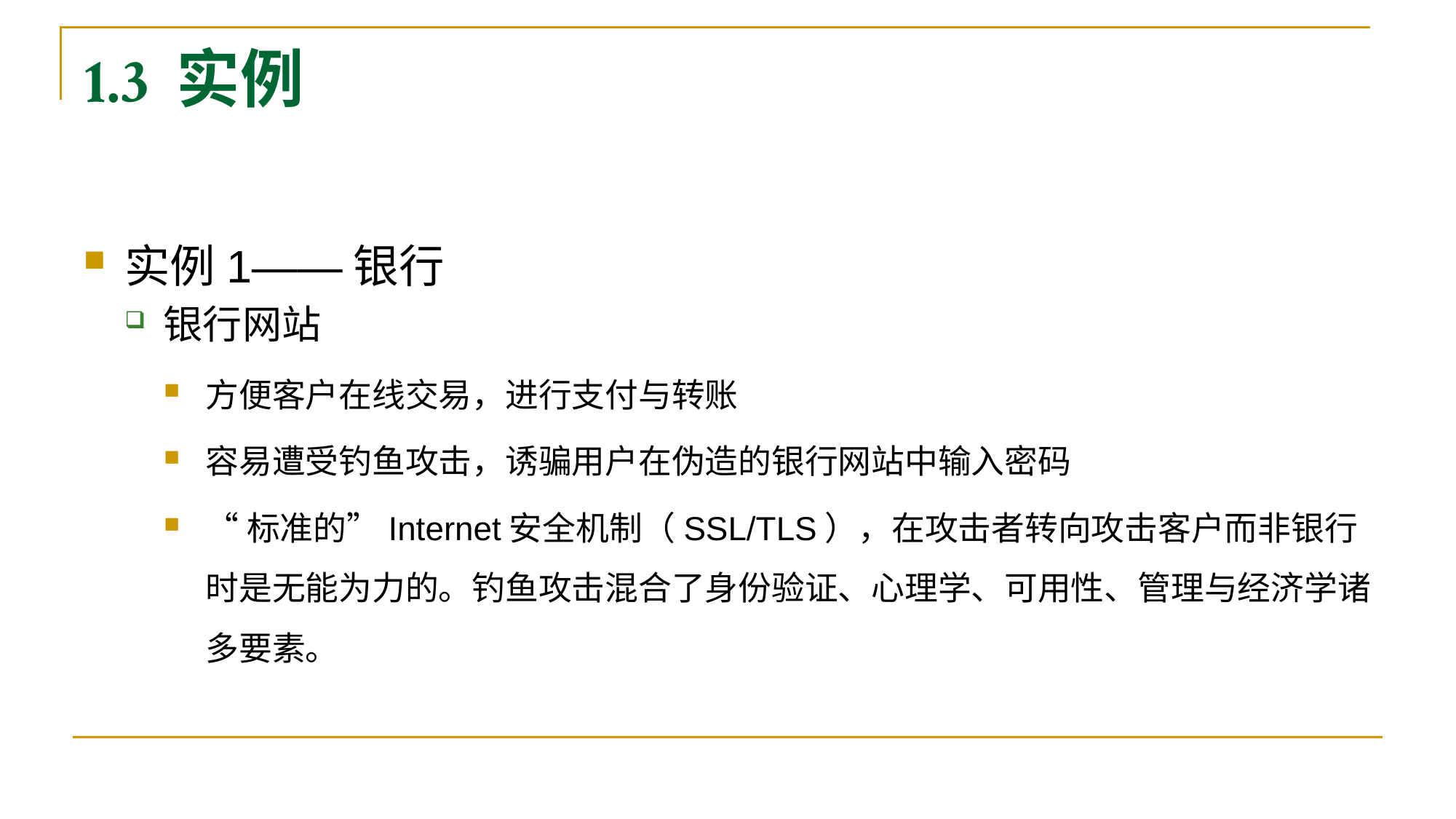

# 1.3 实例
实例1——银行
银行网站
方便客户在线交易，进行支付与转账
容易遭受钓鱼攻击，诱骗用户在伪造的银行网站中输入密码
“标准的”Internet安全机制（SSL/TLS），在攻击者转向攻击客户而非银行时是无能为力的。钓鱼攻击混合了身份验证、心理学、可用性、管理与经济学诸多要素。